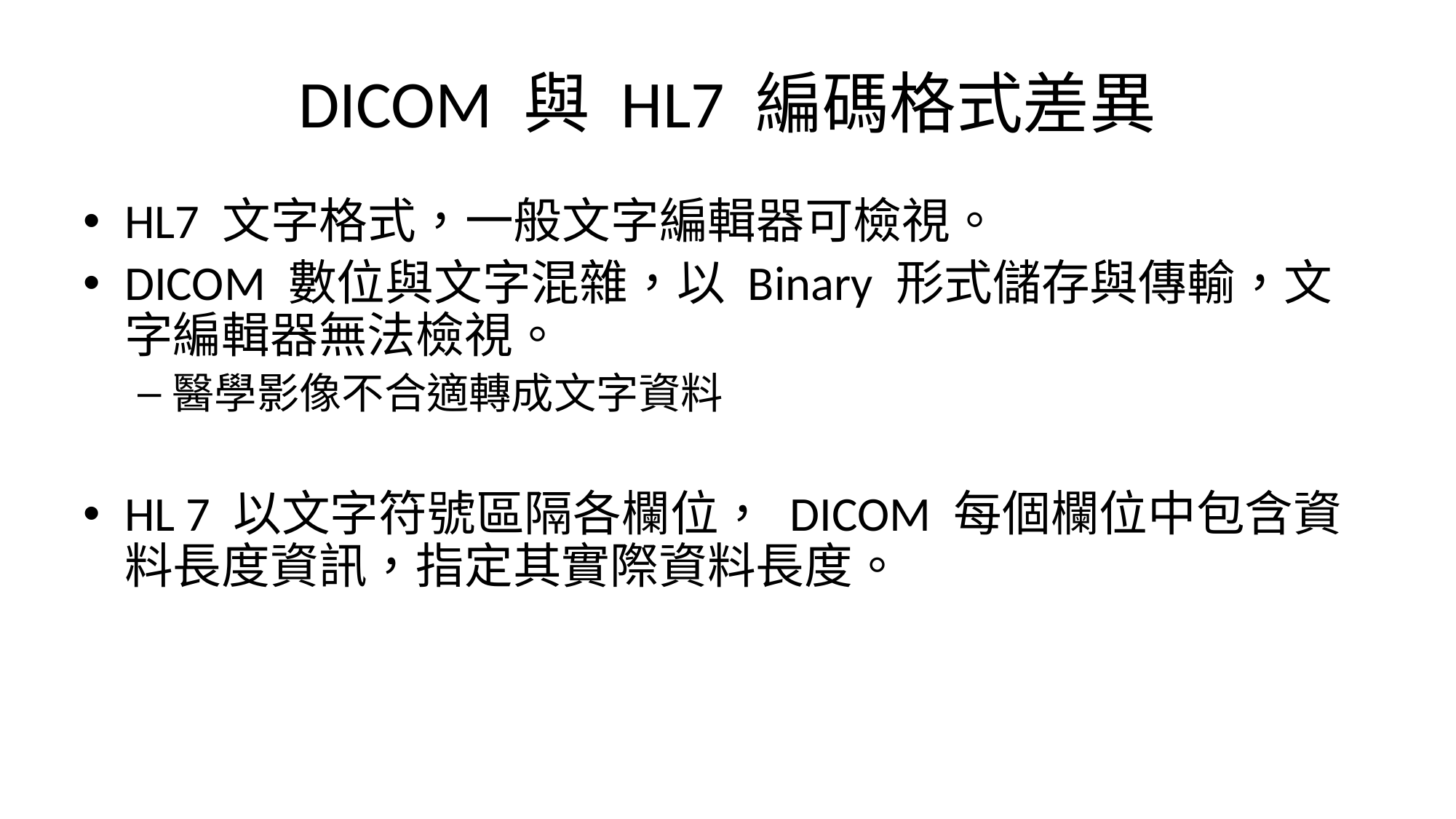

# DICOM 與 HL7 編碼格式差異
HL7 文字格式，一般文字編輯器可檢視。
DICOM 數位與文字混雜，以 Binary 形式儲存與傳輸，文字編輯器無法檢視。
醫學影像不合適轉成文字資料

HL 7 以文字符號區隔各欄位， DICOM 每個欄位中包含資料長度資訊，指定其實際資料長度。